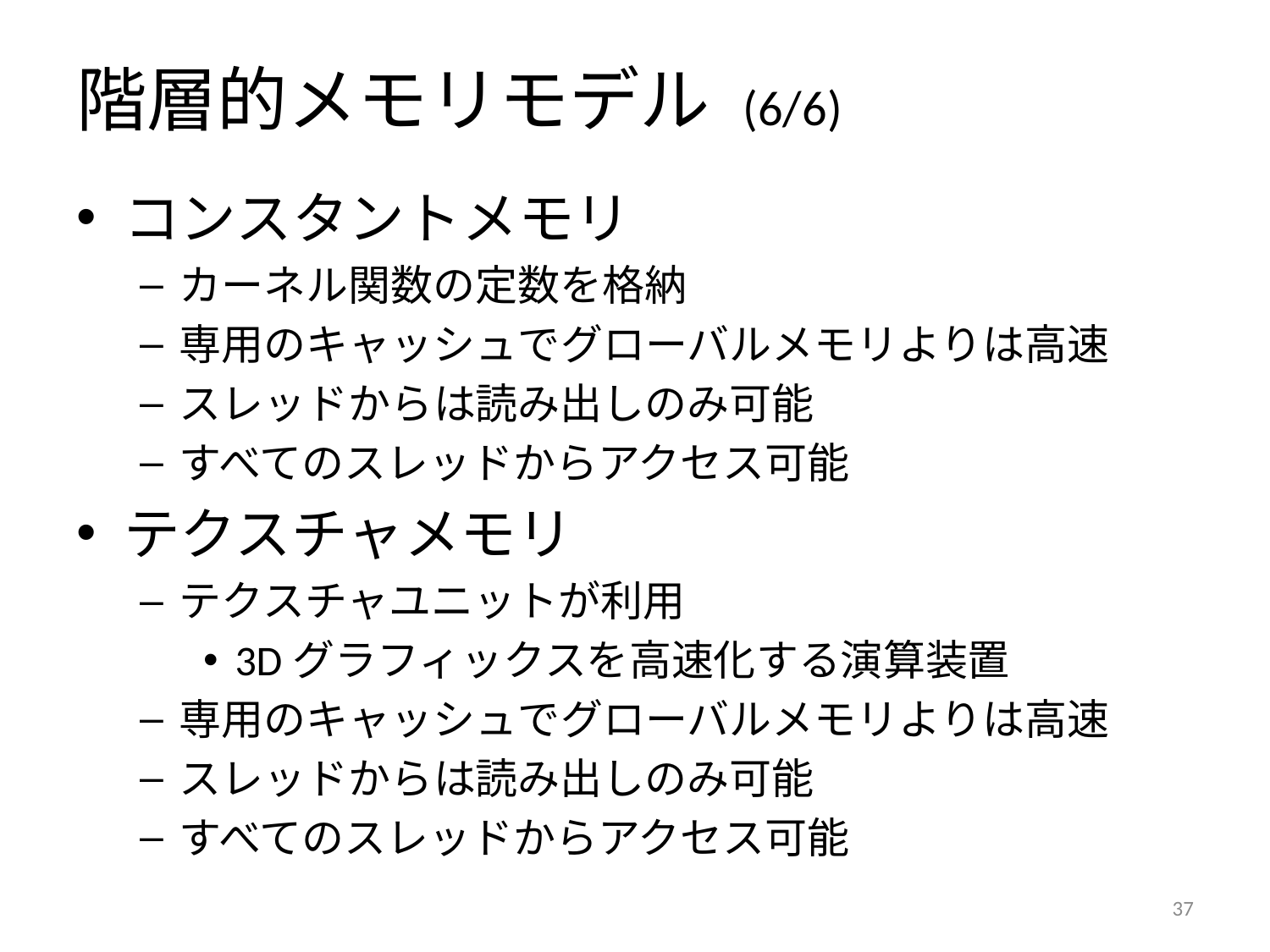

# 階層的メモリモデル (6/6)
コンスタントメモリ
カーネル関数の定数を格納
専用のキャッシュでグローバルメモリよりは高速
スレッドからは読み出しのみ可能
すべてのスレッドからアクセス可能
テクスチャメモリ
テクスチャユニットが利用
3Dグラフィックスを高速化する演算装置
専用のキャッシュでグローバルメモリよりは高速
スレッドからは読み出しのみ可能
すべてのスレッドからアクセス可能

37